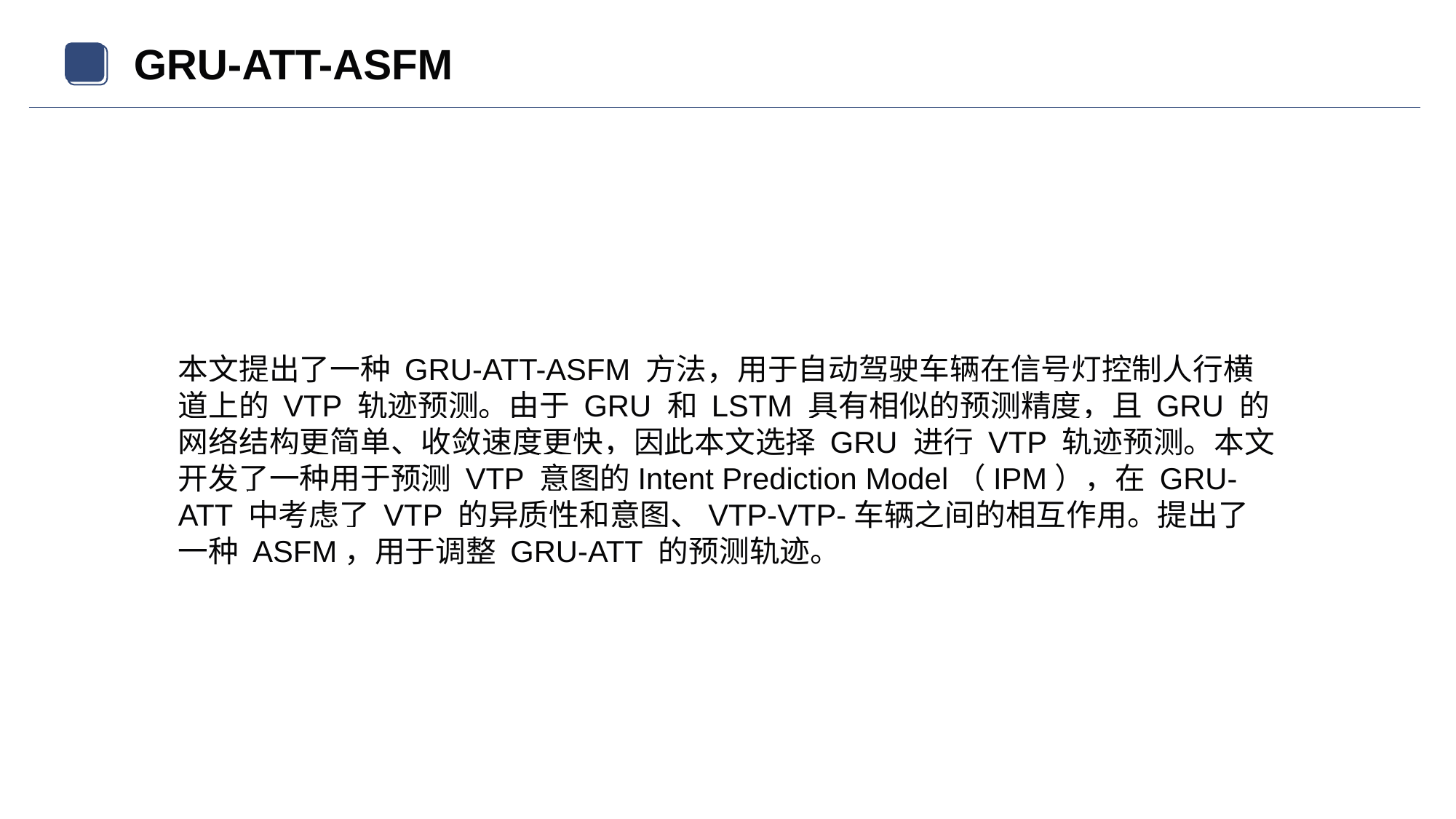

GRU-ATT-ASFM
本文提出了一种 GRU-ATT-ASFM 方法，用于自动驾驶车辆在信号灯控制人行横道上的 VTP 轨迹预测。由于 GRU 和 LSTM 具有相似的预测精度，且 GRU 的网络结构更简单、收敛速度更快，因此本文选择 GRU 进行 VTP 轨迹预测。本文开发了一种用于预测 VTP 意图的Intent Prediction Model（IPM），在 GRU-ATT 中考虑了 VTP 的异质性和意图、VTP-VTP-车辆之间的相互作用。提出了一种 ASFM，用于调整 GRU-ATT 的预测轨迹。